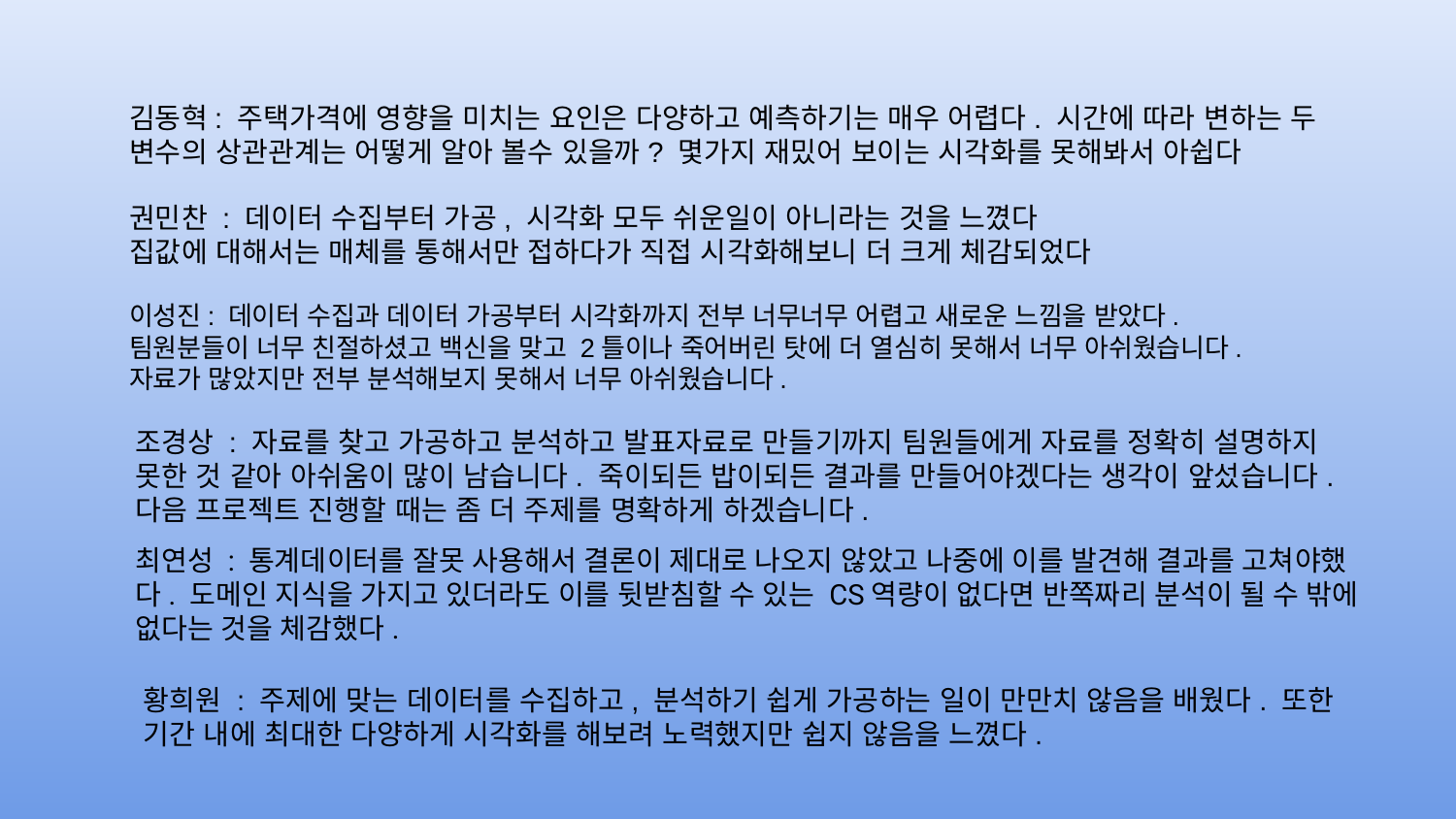

김동혁: 주택가격에 영향을 미치는 요인은 다양하고 예측하기는 매우 어렵다. 시간에 따라 변하는 두 변수의 상관관계는 어떻게 알아 볼수 있을까? 몇가지 재밌어 보이는 시각화를 못해봐서 아쉽다
권민찬 : 데이터 수집부터 가공, 시각화 모두 쉬운일이 아니라는 것을 느꼈다
집값에 대해서는 매체를 통해서만 접하다가 직접 시각화해보니 더 크게 체감되었다
이성진: 데이터 수집과 데이터 가공부터 시각화까지 전부 너무너무 어렵고 새로운 느낌을 받았다.
팀원분들이 너무 친절하셨고 백신을 맞고 2틀이나 죽어버린 탓에 더 열심히 못해서 너무 아쉬웠습니다.
자료가 많았지만 전부 분석해보지 못해서 너무 아쉬웠습니다.
조경상 : 자료를 찾고 가공하고 분석하고 발표자료로 만들기까지 팀원들에게 자료를 정확히 설명하지 못한 것 같아 아쉬움이 많이 남습니다. 죽이되든 밥이되든 결과를 만들어야겠다는 생각이 앞섰습니다.  다음 프로젝트 진행할 때는 좀 더 주제를 명확하게 하겠습니다.
최연성 : 통계데이터를 잘못 사용해서 결론이 제대로 나오지 않았고 나중에 이를 발견해 결과를 고쳐야했다. 도메인 지식을 가지고 있더라도 이를 뒷받침할 수 있는 CS역량이 없다면 반쪽짜리 분석이 될 수 밖에 없다는 것을 체감했다.
황희원 : 주제에 맞는 데이터를 수집하고, 분석하기 쉽게 가공하는 일이 만만치 않음을 배웠다. 또한 기간 내에 최대한 다양하게 시각화를 해보려 노력했지만 쉽지 않음을 느꼈다.